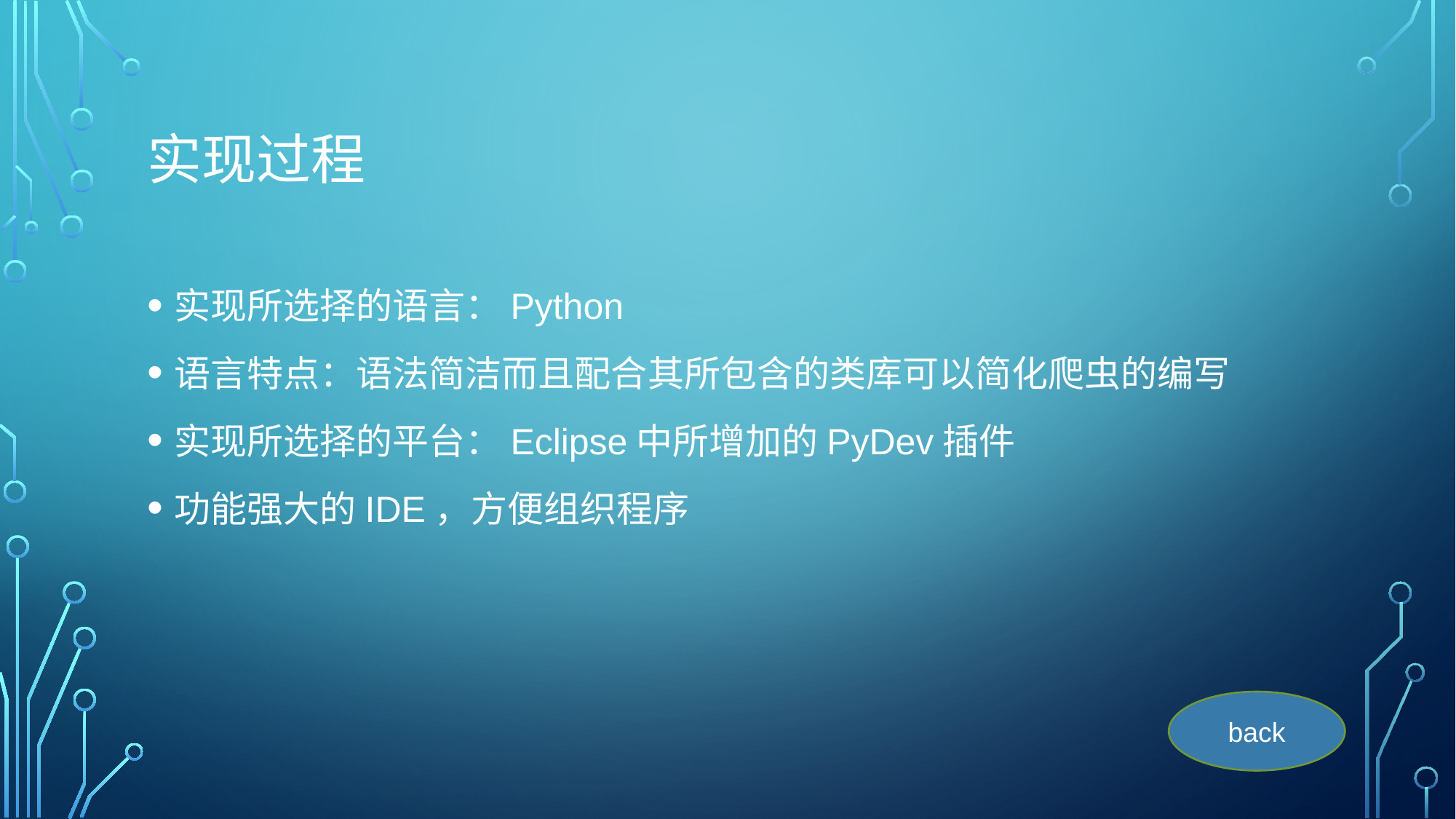

# 实现过程
实现所选择的语言：Python
语言特点：语法简洁而且配合其所包含的类库可以简化爬虫的编写
实现所选择的平台：Eclipse中所增加的PyDev插件
功能强大的IDE，方便组织程序

back